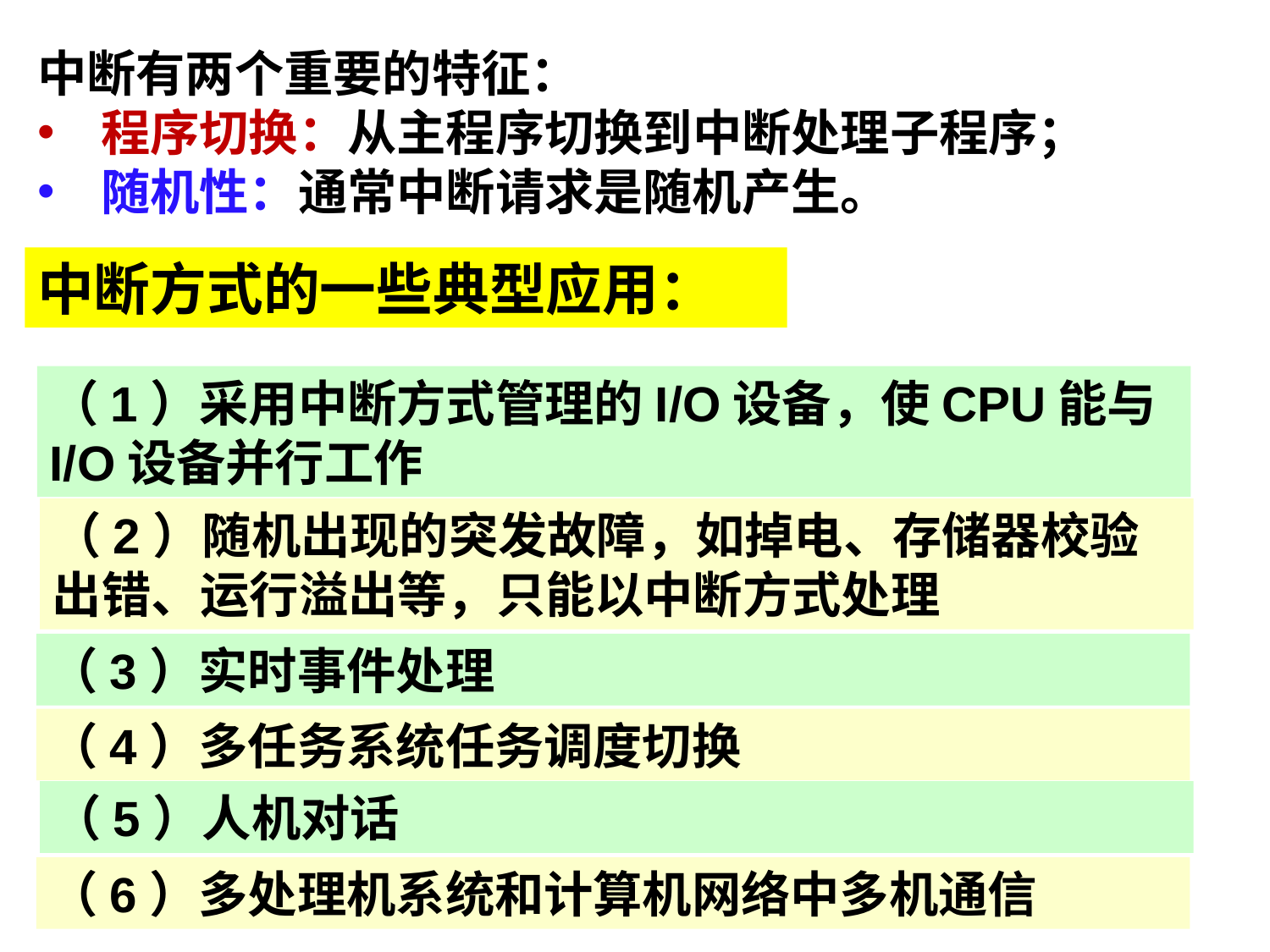

中断有两个重要的特征：
程序切换：从主程序切换到中断处理子程序；
随机性：通常中断请求是随机产生。
中断方式的一些典型应用：
（1）采用中断方式管理的I/O设备，使CPU能与I/O设备并行工作
（2）随机出现的突发故障，如掉电、存储器校验出错、运行溢出等，只能以中断方式处理
（3）实时事件处理
（4）多任务系统任务调度切换
（5）人机对话
（6）多处理机系统和计算机网络中多机通信
28